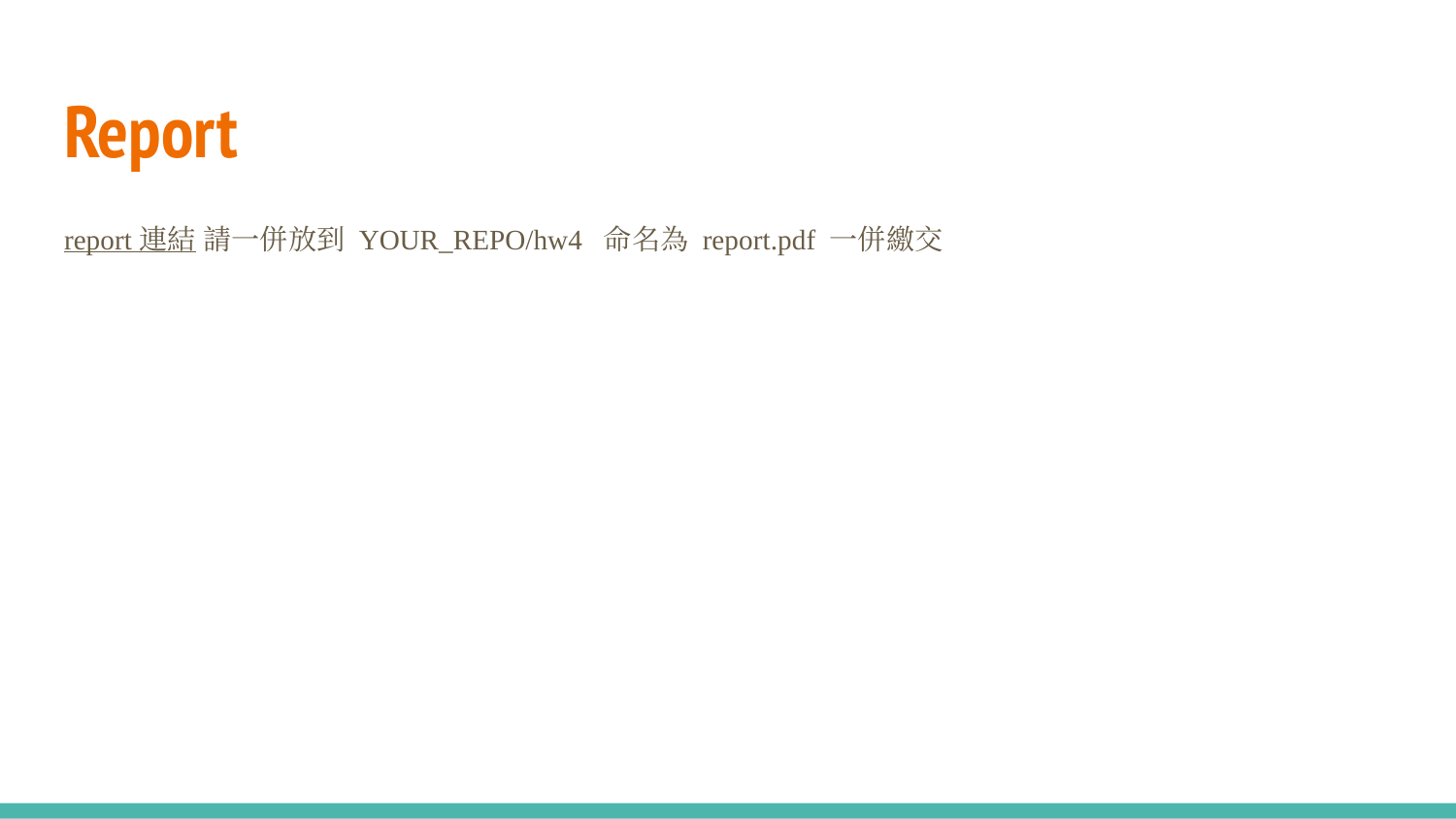

# Report
report 連結 請一併放到 YOUR_REPO/hw4  命名為 report.pdf 一併繳交